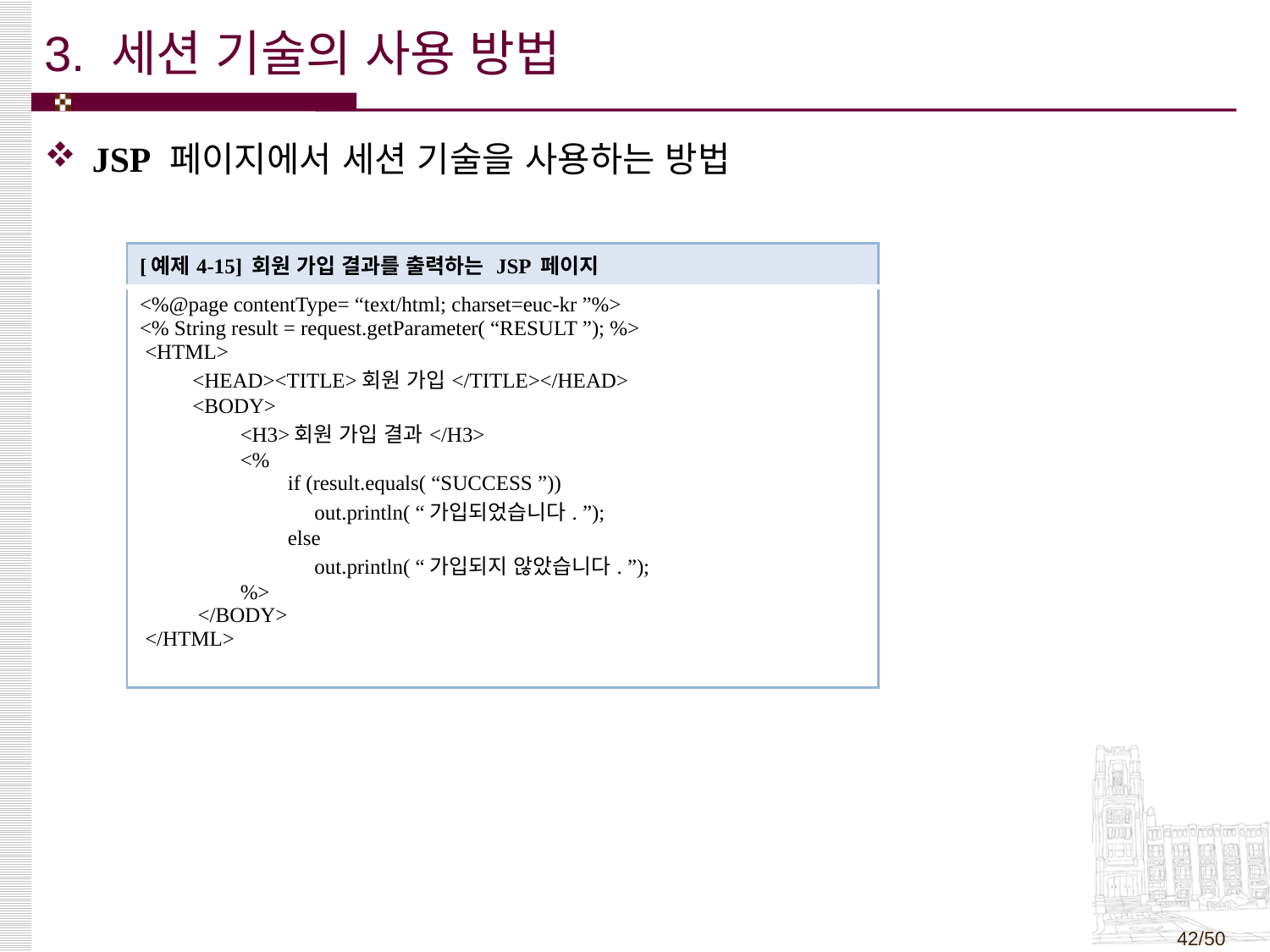

# 3. 세션 기술의 사용 방법
JSP 페이지에서 세션 기술을 사용하는 방법

| [예제4-15] 회원 가입 결과를 출력하는 JSP 페이지 |
| --- |
| <%@page contentType= “text/html; charset=euc-kr ”%> <% String result = request.getParameter( “RESULT ”); %> <HTML> <HEAD><TITLE>회원 가입</TITLE></HEAD> <BODY> <H3>회원 가입 결과</H3> <% if (result.equals( “SUCCESS ”)) out.println( “가입되었습니다. ”); else out.println( “가입되지 않았습니다. ”); %> </BODY> </HTML> |